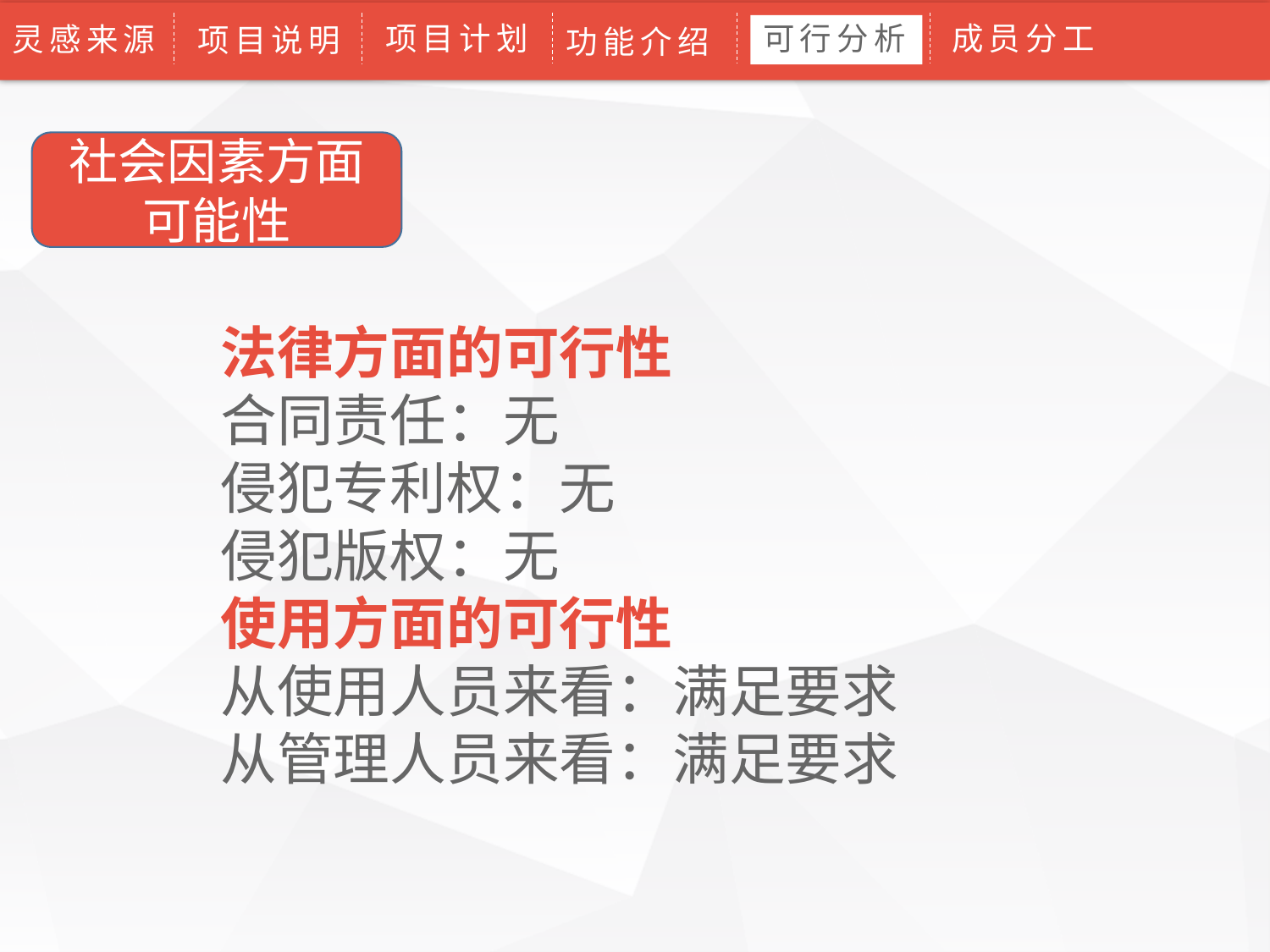

项目计划
可行分析
成员分工
论文绪论
灵感来源
研究背景
研究方法
研究结果
问题讨论
论文总结

项目说明

功能介绍
社会因素方面可能性
法律方面的可行性
合同责任：无
侵犯专利权：无
侵犯版权：无
使用方面的可行性
从使用人员来看：满足要求
从管理人员来看：满足要求